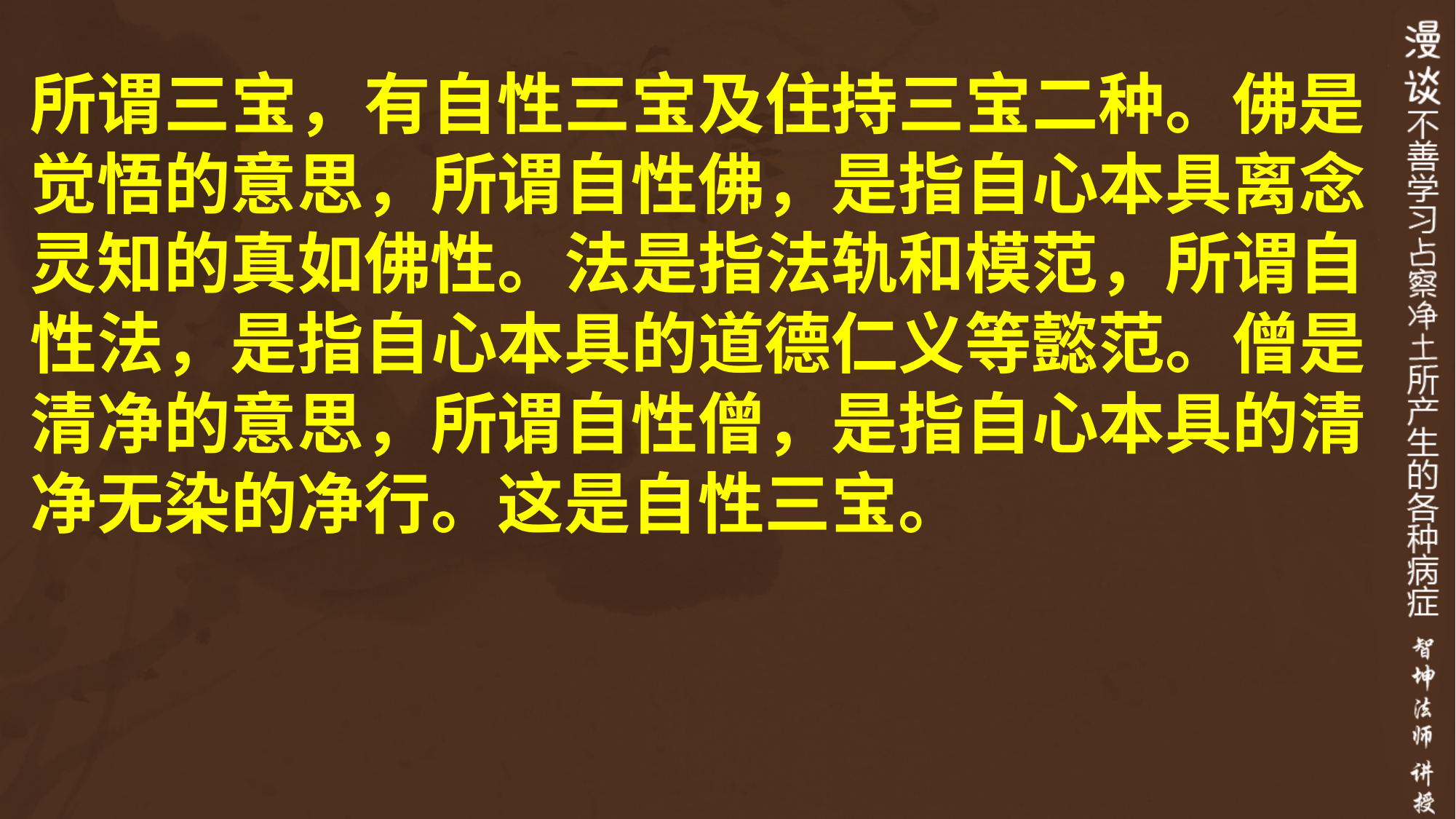

所谓三宝，有自性三宝及住持三宝二种。佛是觉悟的意思，所谓自性佛，是指自心本具离念灵知的真如佛性。法是指法轨和模范，所谓自性法，是指自心本具的道德仁义等懿范。僧是清净的意思，所谓自性僧，是指自心本具的清净无染的净行。这是自性三宝。